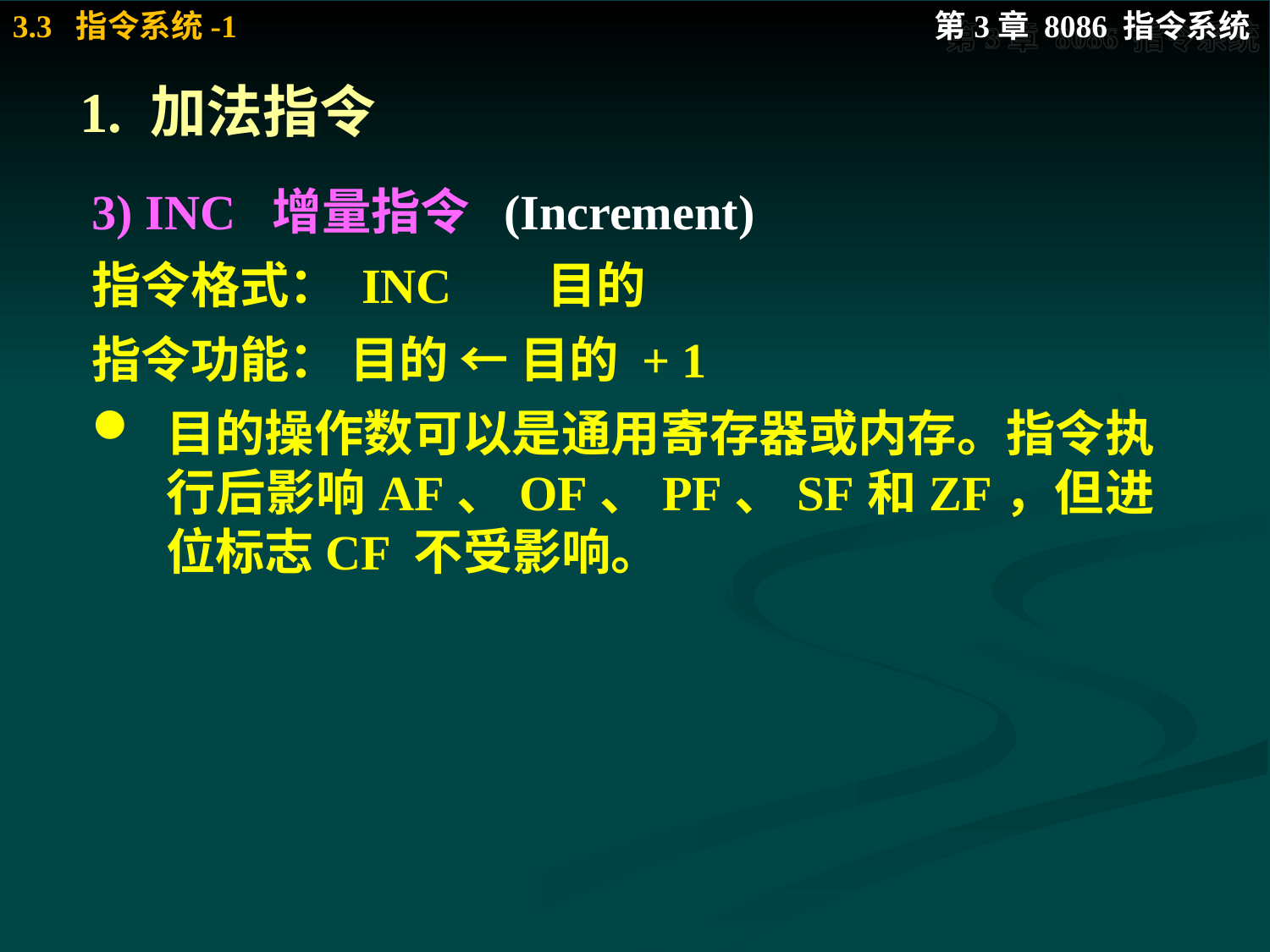

# 1. 加法指令
3) INC  增量指令  (Increment)
指令格式： INC	目的
指令功能： 目的 ← 目的 + 1
目的操作数可以是通用寄存器或内存。指令执行后影响AF、OF、PF、SF和ZF，但进位标志CF 不受影响。